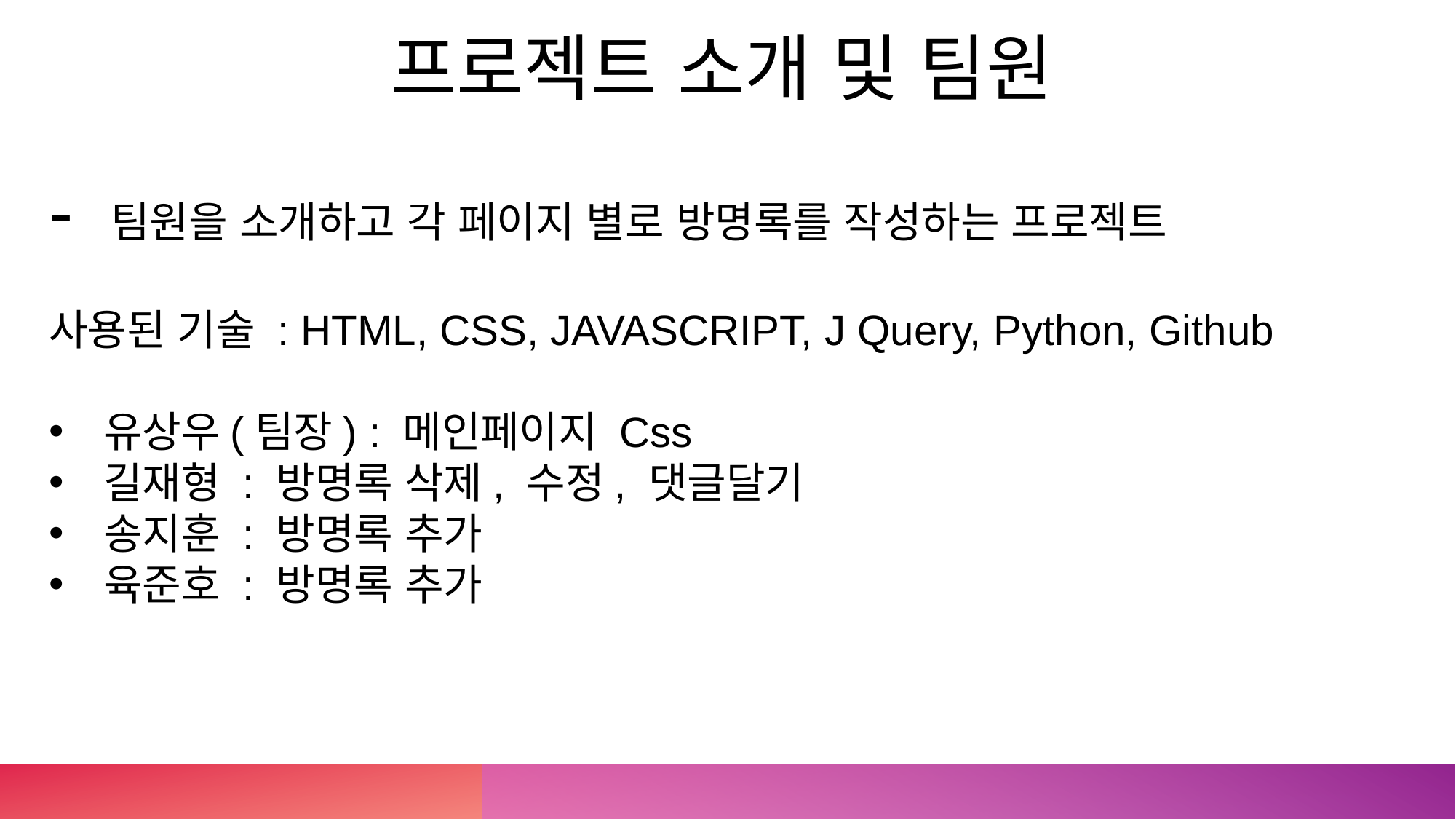

프로젝트 소개 및 팀원

- 팀원을 소개하고 각 페이지 별로 방명록를 작성하는 프로젝트

사용된 기술 : HTML, CSS, JAVASCRIPT, J Query, Python, Github

유상우(팀장) : 메인페이지 Css
길재형 : 방명록 삭제, 수정, 댓글달기
송지훈 : 방명록 추가
육준호 : 방명록 추가